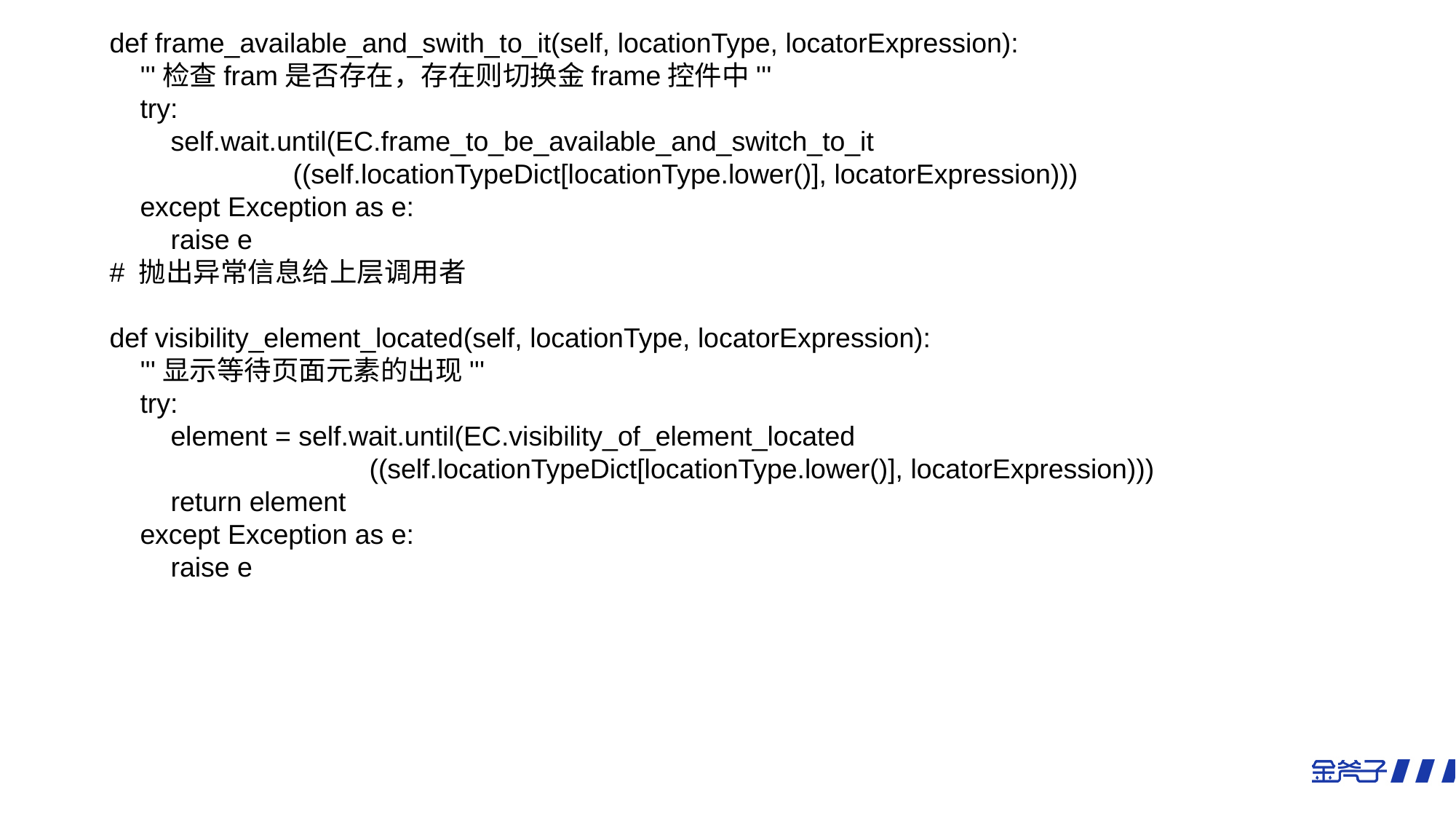

def frame_available_and_swith_to_it(self, locationType, locatorExpression):
        '''检查fram是否存在，存在则切换金frame控件中'''
        try:
            self.wait.until(EC.frame_to_be_available_and_switch_to_it
                            ((self.locationTypeDict[locationType.lower()], locatorExpression)))
        except Exception as e:
            raise e
    # 抛出异常信息给上层调用者

    def visibility_element_located(self, locationType, locatorExpression):
        '''显示等待页面元素的出现'''
        try:
            element = self.wait.until(EC.visibility_of_element_located
                                      ((self.locationTypeDict[locationType.lower()], locatorExpression)))
            return element
        except Exception as e:
            raise e